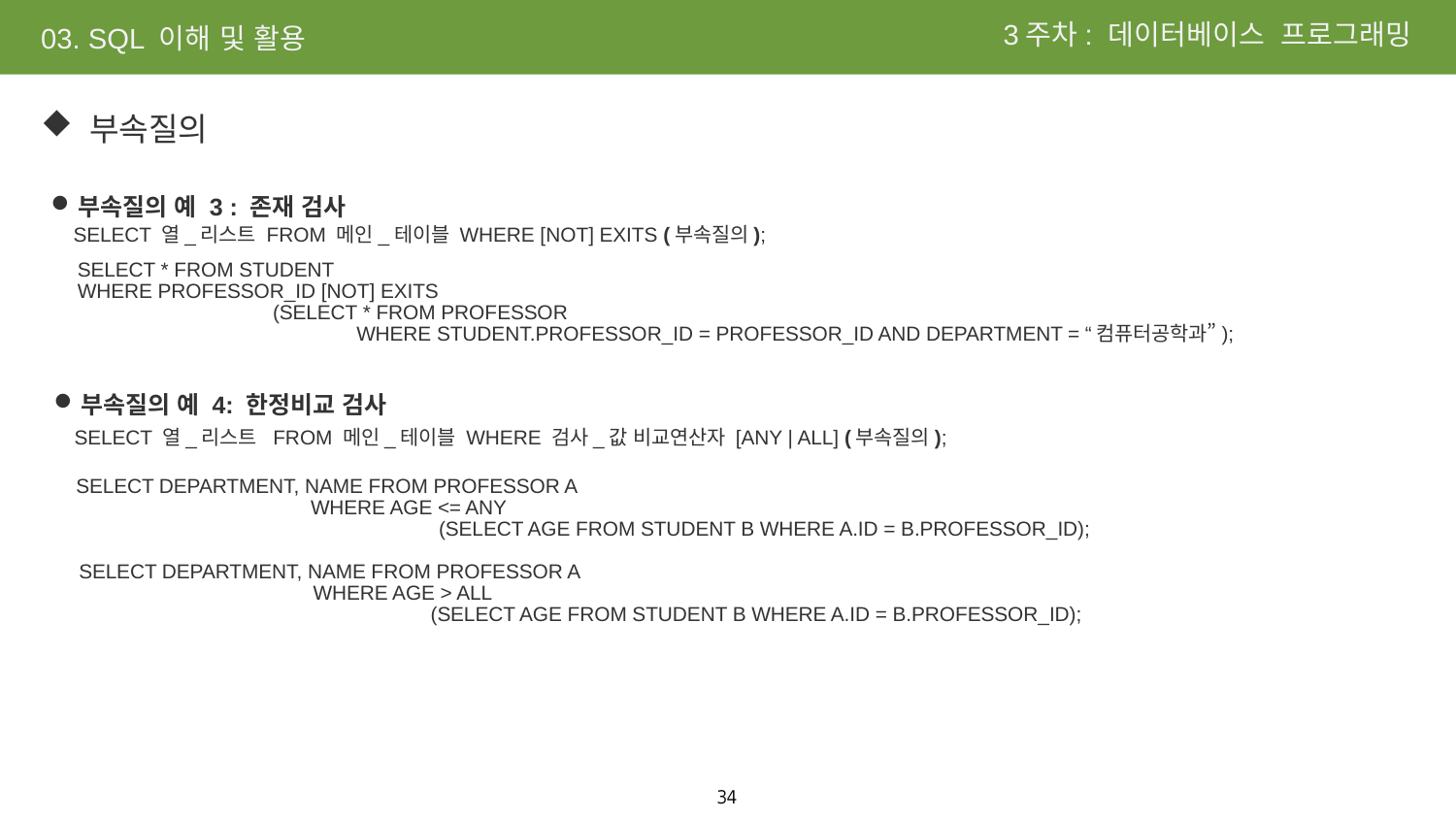

3주차: 데이터베이스  프로그래밍
03. SQL 이해 및 활용
 부속질의
부속질의 예 3 : 존재 검사
    SELECT 열_리스트 FROM 메인_테이블 WHERE [NOT] EXITS (부속질의);
SELECT * FROM STUDENT
WHERE PROFESSOR_ID [NOT] EXITS
                                   (SELECT * FROM PROFESSOR
                                                  WHERE STUDENT.PROFESSOR_ID = PROFESSOR_ID AND DEPARTMENT = “컴퓨터공학과”);
부속질의 예 4: 한정비교 검사
   SELECT 열_리스트  FROM 메인_테이블 WHERE 검사_값 비교연산자 [ANY | ALL] (부속질의);
SELECT DEPARTMENT, NAME FROM PROFESSOR A
                                          WHERE AGE <= ANY
                                                                 (SELECT AGE FROM STUDENT B WHERE A.ID = B.PROFESSOR_ID);
SELECT DEPARTMENT, NAME FROM PROFESSOR A
                                          WHERE AGE > ALL
                                                               (SELECT AGE FROM STUDENT B WHERE A.ID = B.PROFESSOR_ID);
34